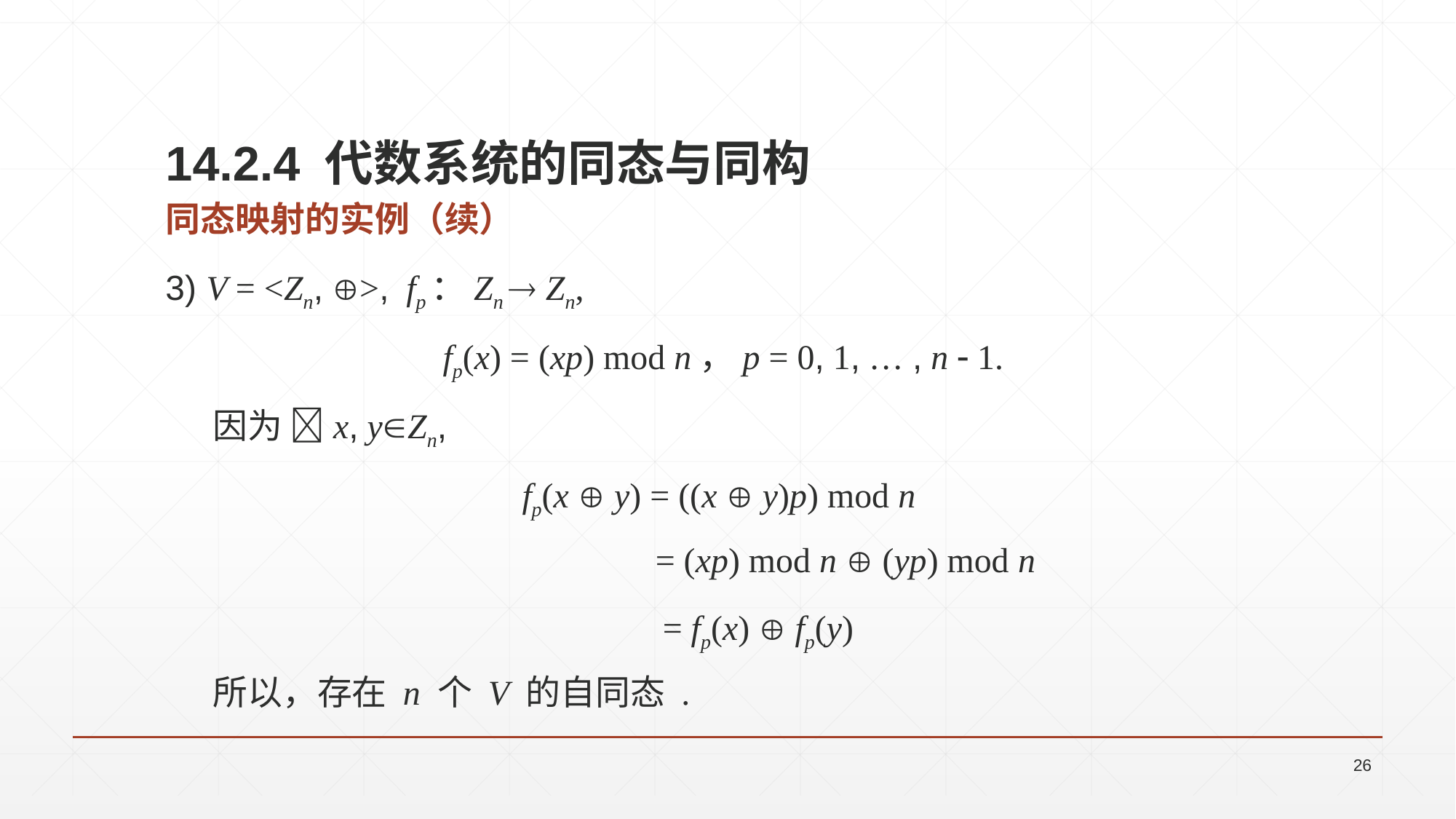

14.2.4 代数系统的同态与同构
同态映射的实例（续）
3) V = <Zn, ⊕>,  fp：Zn → Zn,
fp(x) = (xp) mod n，p = 0, 1, … , n − 1.
     因为 ∀x, y∈Zn,
fp(x ⊕ y) = ((x ⊕ y)p) mod n
                            = (xp) mod n ⊕ (yp) mod n
       = fp(x) ⊕ fp(y)
     所以，存在 n 个 V 的自同态 .
26